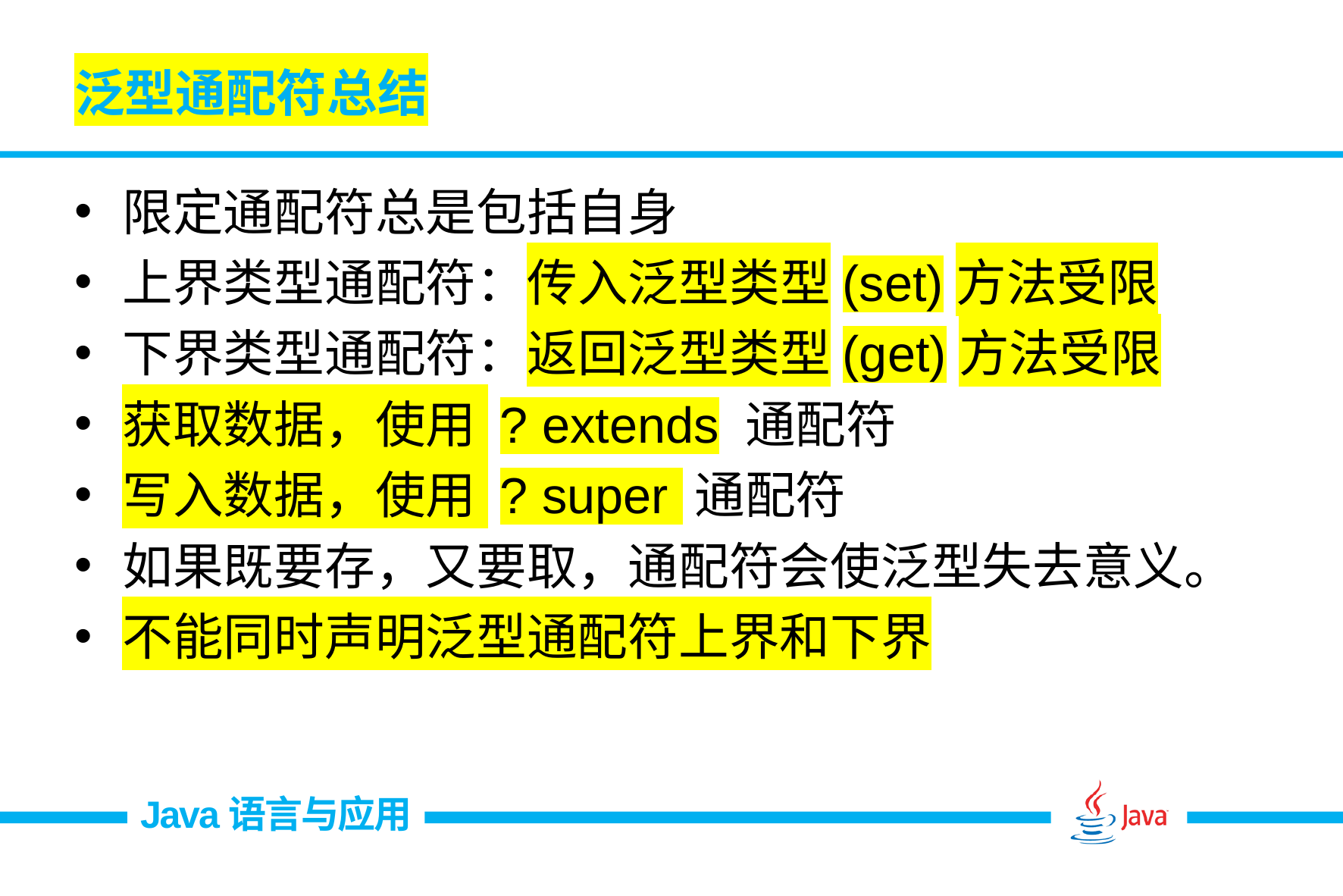

# 泛型通配符总结
限定通配符总是包括自身
上界类型通配符：传入泛型类型(set)方法受限
下界类型通配符：返回泛型类型(get)方法受限
获取数据，使用 ? extends 通配符
写入数据，使用 ? super 通配符
如果既要存，又要取，通配符会使泛型失去意义。
不能同时声明泛型通配符上界和下界